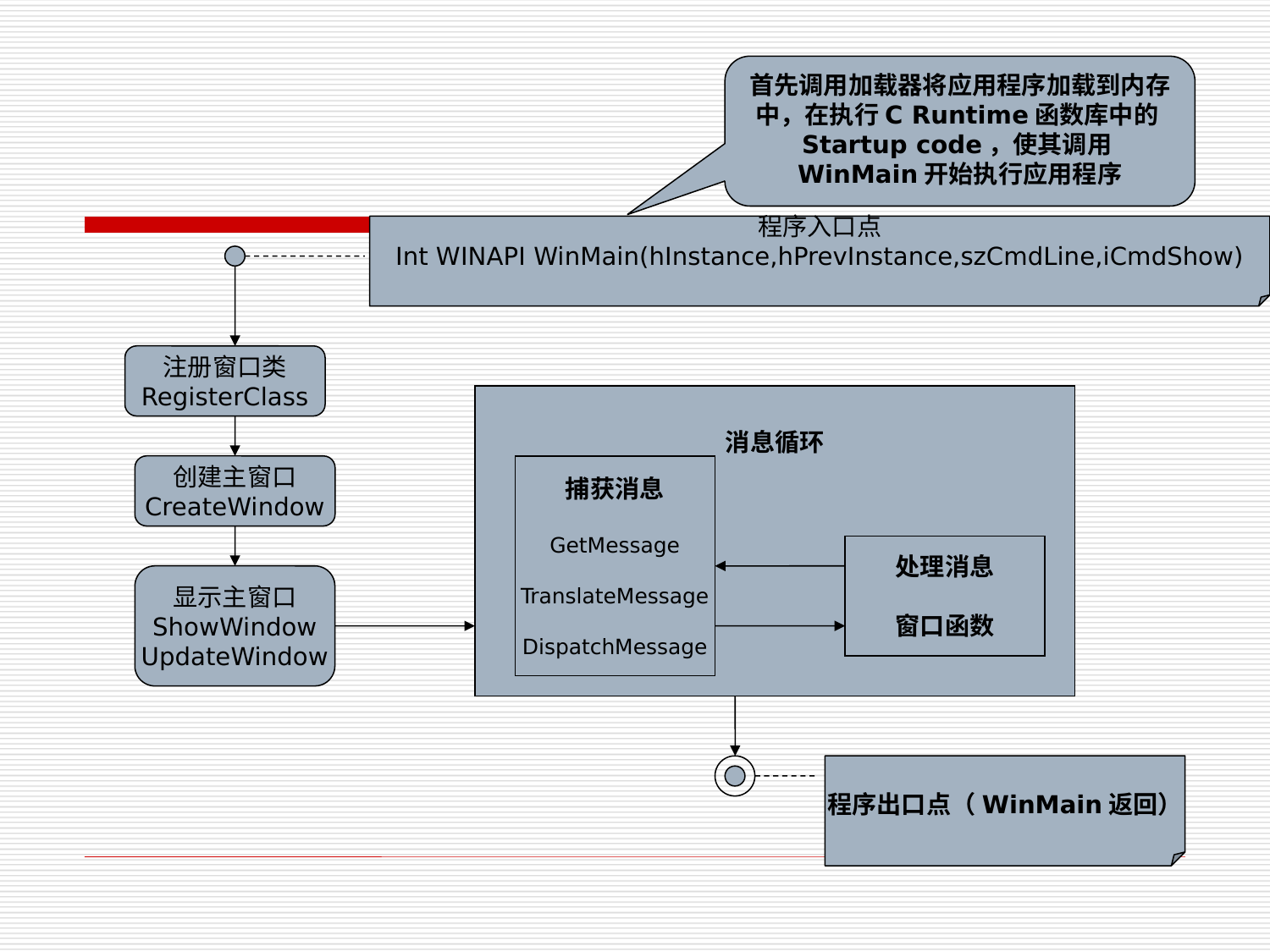

#
首先调用加载器将应用程序加载到内存中，在执行C Runtime函数库中的Startup code，使其调用WinMain开始执行应用程序
程序入口点
Int WINAPI WinMain(hInstance,hPrevInstance,szCmdLine,iCmdShow)

注册窗口类
RegisterClass

消息循环

创建主窗口
CreateWindow
捕获消息

GetMessage

TranslateMessage

DispatchMessage

处理消息

窗口函数
显示主窗口
ShowWindow
UpdateWindow

程序出口点（WinMain返回）